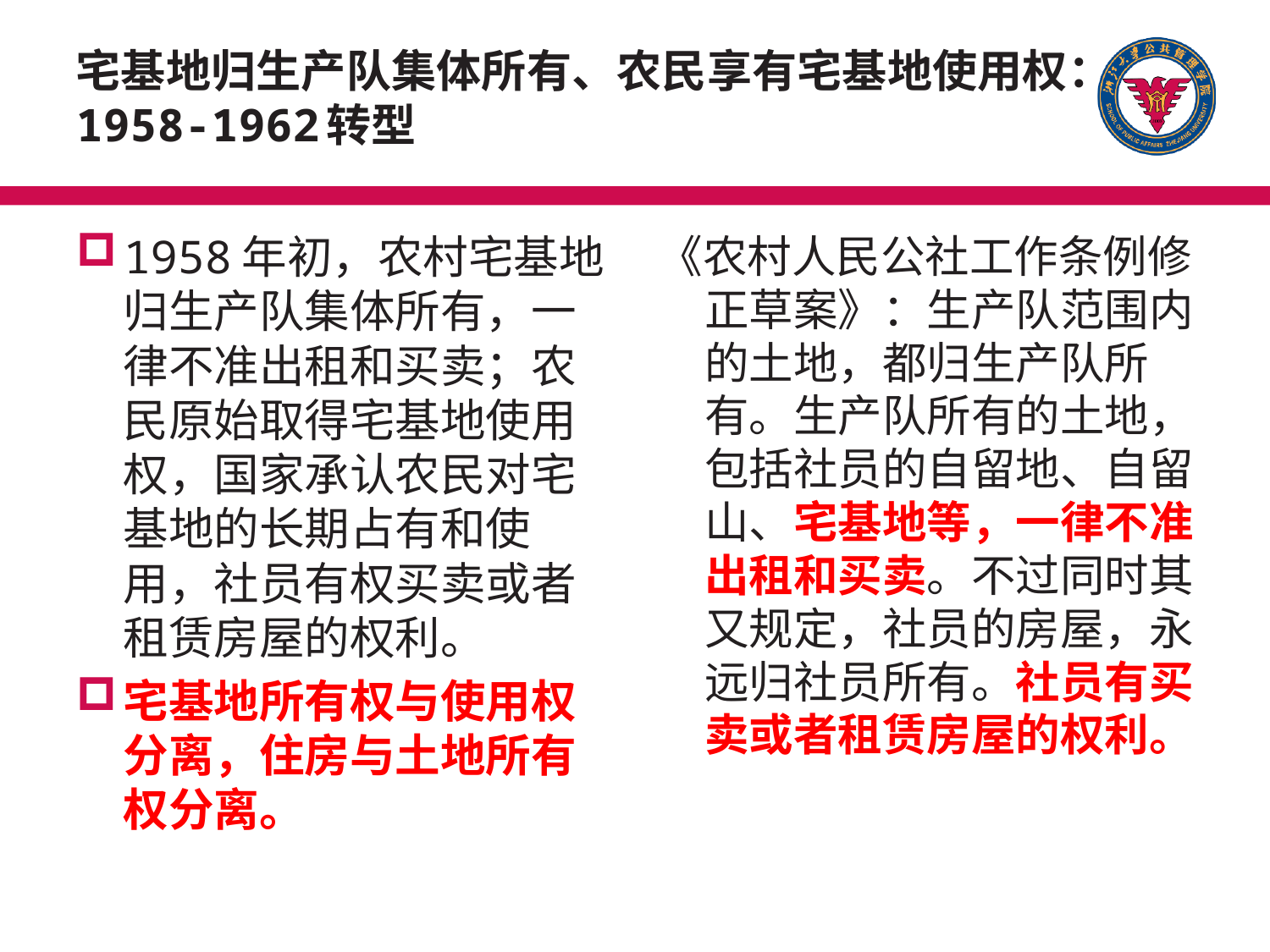

# 宅基地归生产队集体所有、农民享有宅基地使用权：1958-1962转型
1958年初，农村宅基地归生产队集体所有，一律不准出租和买卖；农民原始取得宅基地使用权，国家承认农民对宅基地的长期占有和使用，社员有权买卖或者租赁房屋的权利。
宅基地所有权与使用权分离，住房与土地所有权分离。
《农村人民公社工作条例修正草案》：生产队范围内的土地，都归生产队所有。生产队所有的土地，包括社员的自留地、自留山、宅基地等，一律不准出租和买卖。不过同时其又规定，社员的房屋，永远归社员所有。社员有买卖或者租赁房屋的权利。